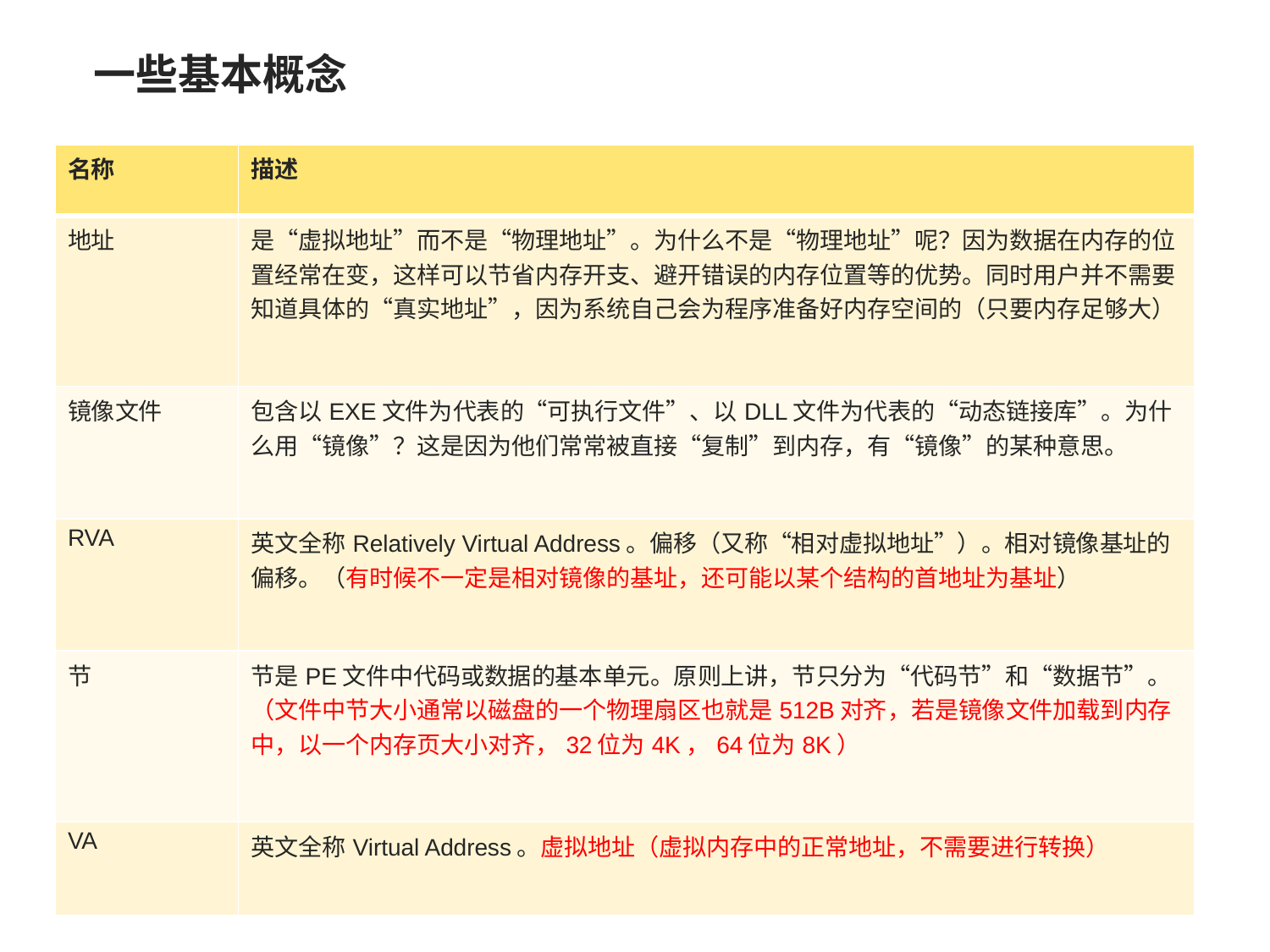

一些基本概念
| 名称 | 描述 |
| --- | --- |
| 地址 | 是“虚拟地址”而不是“物理地址”。为什么不是“物理地址”呢？因为数据在内存的位置经常在变，这样可以节省内存开支、避开错误的内存位置等的优势。同时用户并不需要知道具体的“真实地址”，因为系统自己会为程序准备好内存空间的（只要内存足够大） |
| 镜像文件 | 包含以EXE文件为代表的“可执行文件”、以DLL文件为代表的“动态链接库”。为什么用“镜像”？这是因为他们常常被直接“复制”到内存，有“镜像”的某种意思。 |
| RVA | 英文全称Relatively Virtual Address。偏移（又称“相对虚拟地址”）。相对镜像基址的偏移。（有时候不一定是相对镜像的基址，还可能以某个结构的首地址为基址） |
| 节 | 节是PE文件中代码或数据的基本单元。原则上讲，节只分为“代码节”和“数据节”。（文件中节大小通常以磁盘的一个物理扇区也就是512B对齐，若是镜像文件加载到内存中，以一个内存页大小对齐，32位为4K，64位为8K） |
| VA | 英文全称Virtual Address。虚拟地址（虚拟内存中的正常地址，不需要进行转换） |